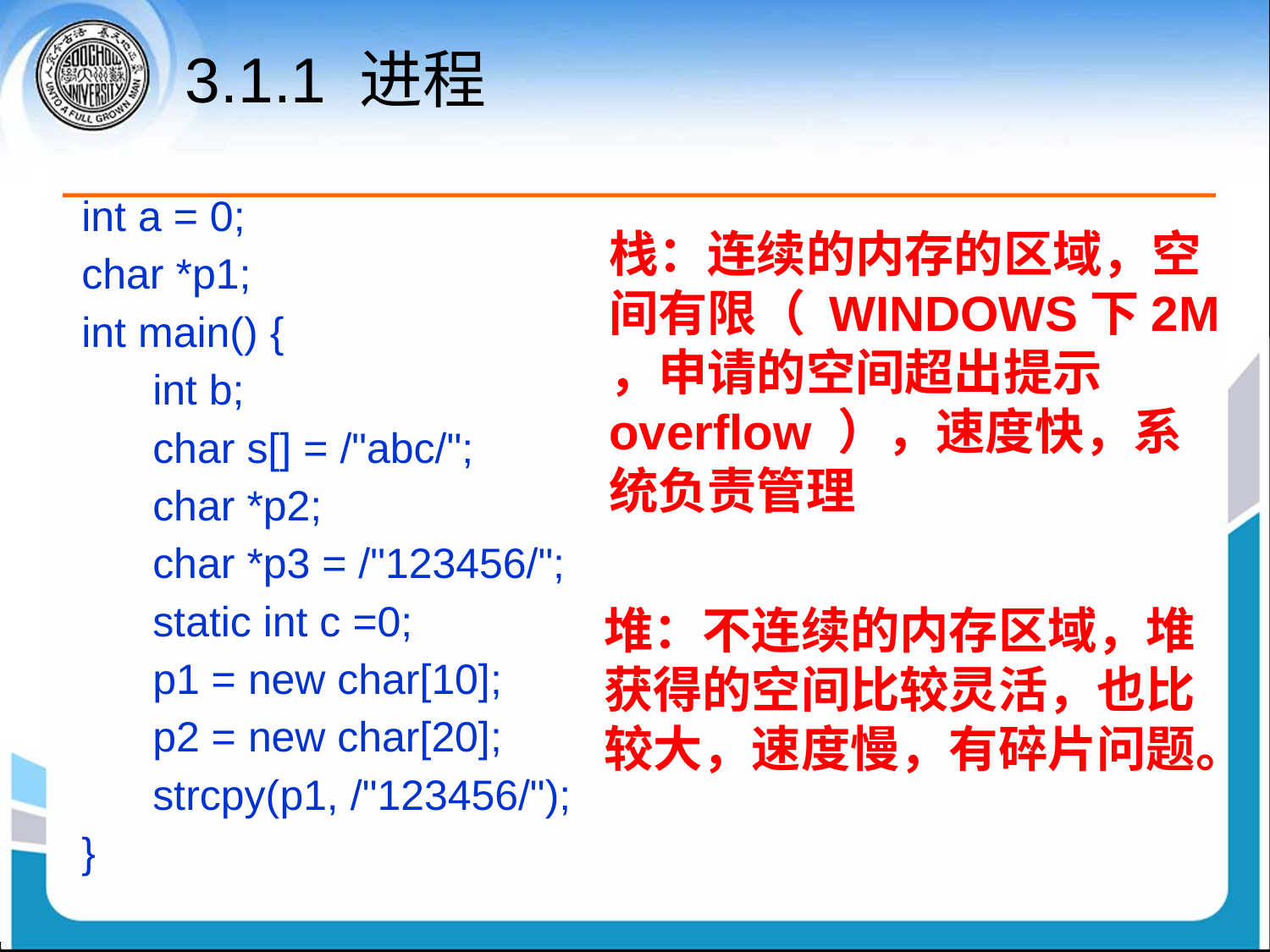

# 3.1.1 进程
int a = 0;
char *p1;
int main() {
      int b;
      char s[] = /"abc/";
      char *p2;
      char *p3 = /"123456/";
      static int c =0;
      p1 = new char[10];
      p2 = new char[20];
      strcpy(p1, /"123456/");
}
栈：连续的内存的区域，空间有限（ WINDOWS下2M ，申请的空间超出提示overflow ），速度快，系统负责管理
堆：不连续的内存区域，堆获得的空间比较灵活，也比较大，速度慢，有碎片问题。